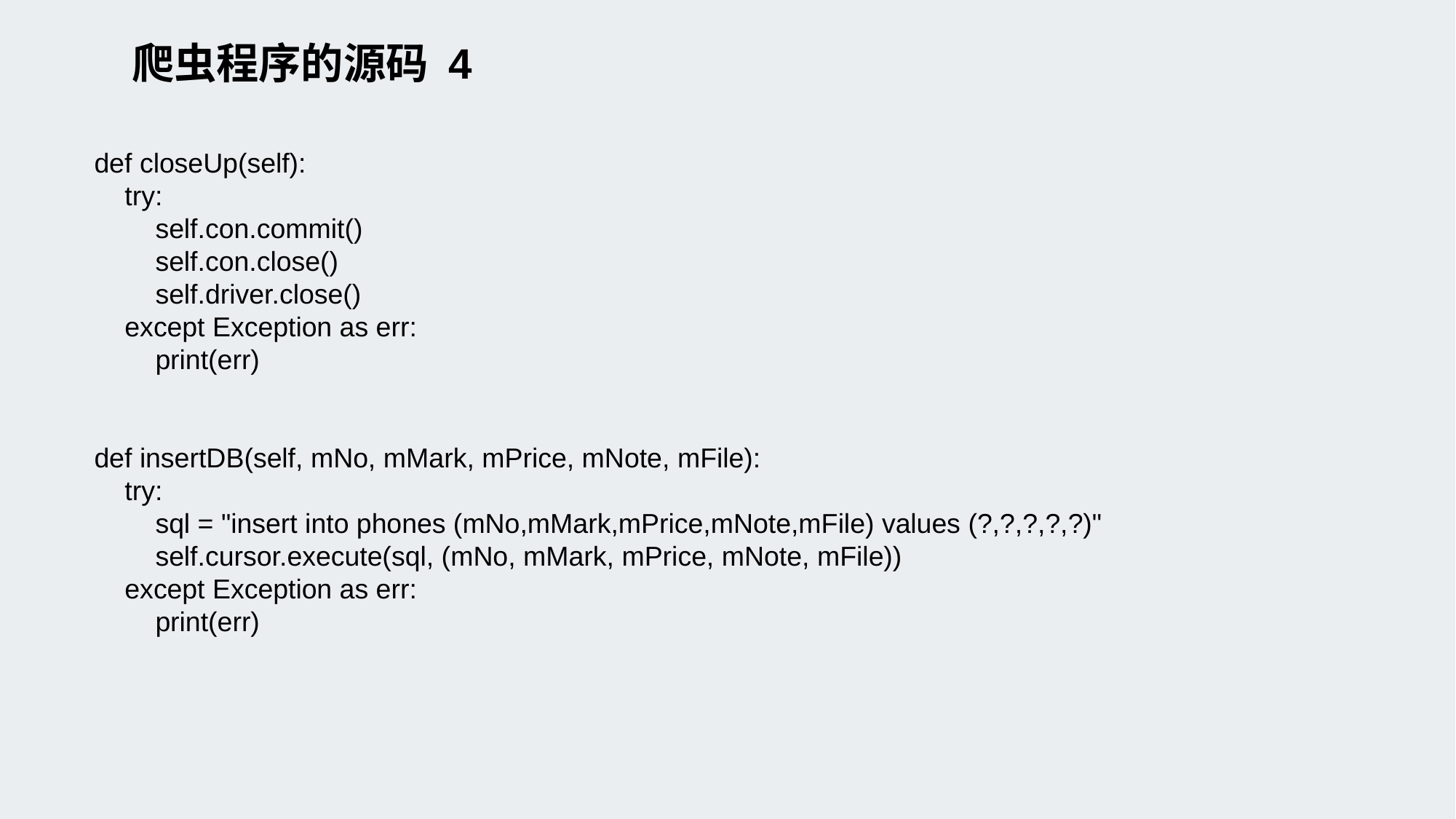

# 爬虫程序的源码 4
    def closeUp(self):
        try:
            self.con.commit()
            self.con.close()
            self.driver.close()
        except Exception as err:
            print(err)

    def insertDB(self, mNo, mMark, mPrice, mNote, mFile):
        try:
            sql = "insert into phones (mNo,mMark,mPrice,mNote,mFile) values (?,?,?,?,?)"
            self.cursor.execute(sql, (mNo, mMark, mPrice, mNote, mFile))
        except Exception as err:
            print(err)